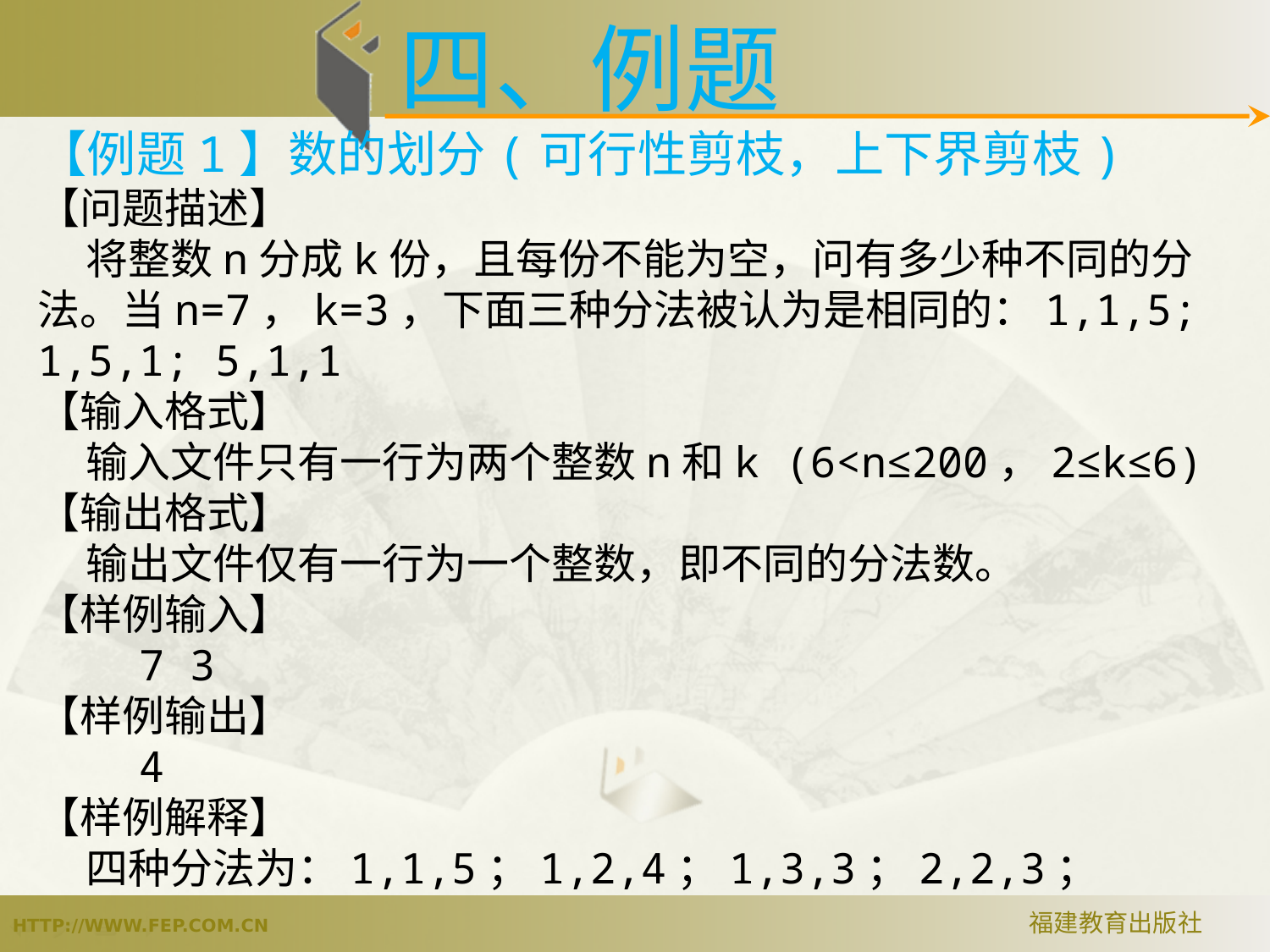

四、例题
【例题1】数的划分(可行性剪枝，上下界剪枝)
【问题描述】
    将整数n分成k份，且每份不能为空，问有多少种不同的分法。当n=7，k=3，下面三种分法被认为是相同的：1,1,5; 1,5,1; 5,1,1
【输入格式】
    输入文件只有一行为两个整数n和k (6<n≤200，2≤k≤6)
【输出格式】
    输出文件仅有一行为一个整数，即不同的分法数。
【样例输入】
    7 3
【样例输出】
    4
【样例解释】
    四种分法为：1,1,5；1,2,4；1,3,3；2,2,3；